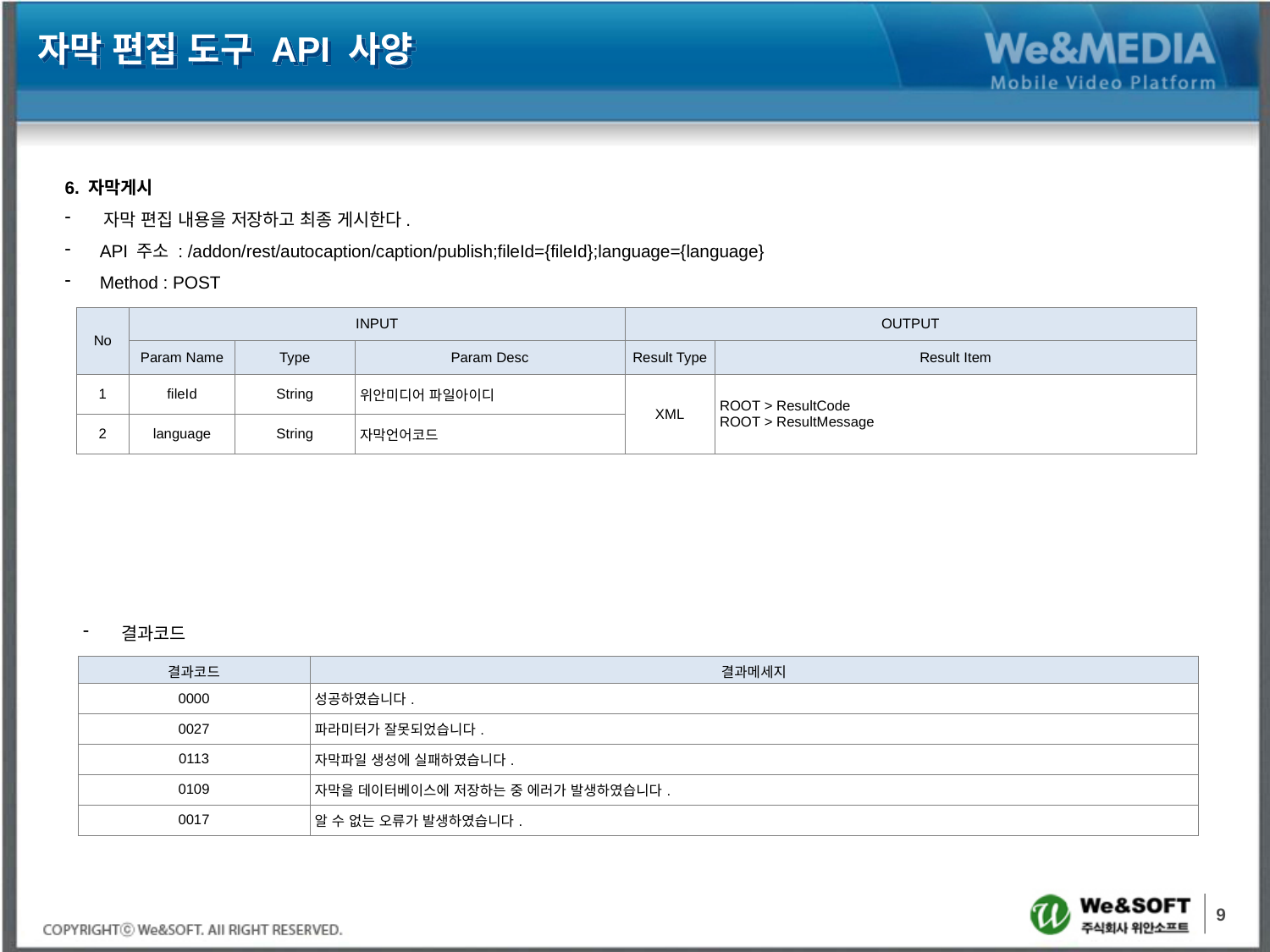

자막 편집 도구 API 사양
6. 자막게시
 자막 편집 내용을 저장하고 최종 게시한다.
 API 주소 : /addon/rest/autocaption/caption/publish;fileId={fileId};language={language}
 Method : POST
| No | INPUT |  |  | OUTPUT |  |
| --- | --- | --- | --- | --- | --- |
|  | Param Name | Type | Param Desc | Result Type | Result Item |
| 1 | fileId | String | 위안미디어 파일아이디 | XML | ROOT > ResultCode ROOT > ResultMessage |
| 2 | language | String | 자막언어코드 |  |  |
 결과코드
| 결과코드 | 결과메세지 |
| --- | --- |
| 0000 | 성공하였습니다. |
| 0027 | 파라미터가 잘못되었습니다. |
| 0113 | 자막파일 생성에 실패하였습니다. |
| 0109 | 자막을 데이터베이스에 저장하는 중 에러가 발생하였습니다. |
| 0017 | 알 수 없는 오류가 발생하였습니다. |